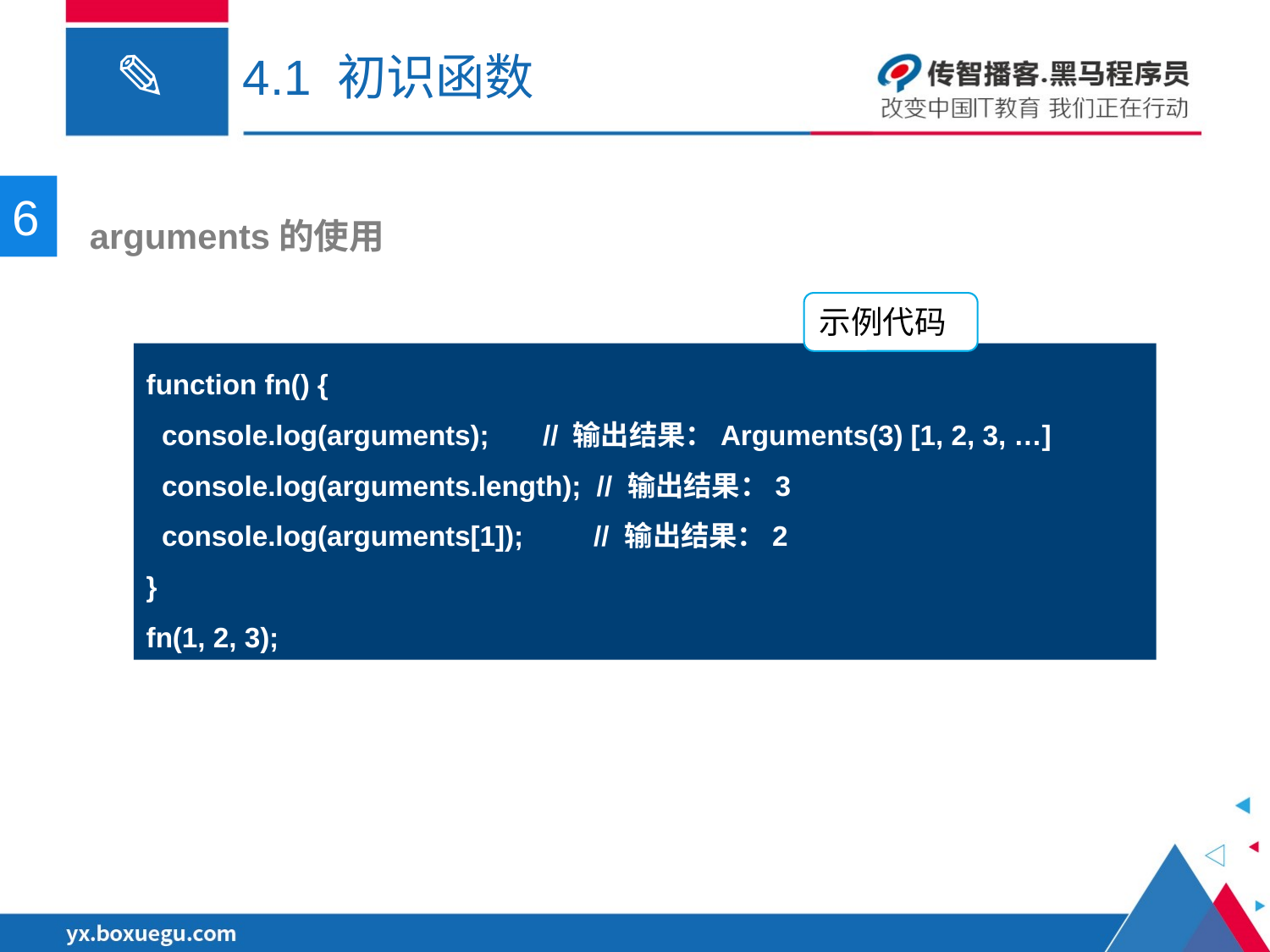

# 4.1 初识函数

6
  arguments的使用
示例代码
function fn() {
  console.log(arguments);	  // 输出结果：Arguments(3) [1, 2, 3, …]
  console.log(arguments.length);  // 输出结果：3
  console.log(arguments[1]);         // 输出结果：2
}
fn(1, 2, 3);